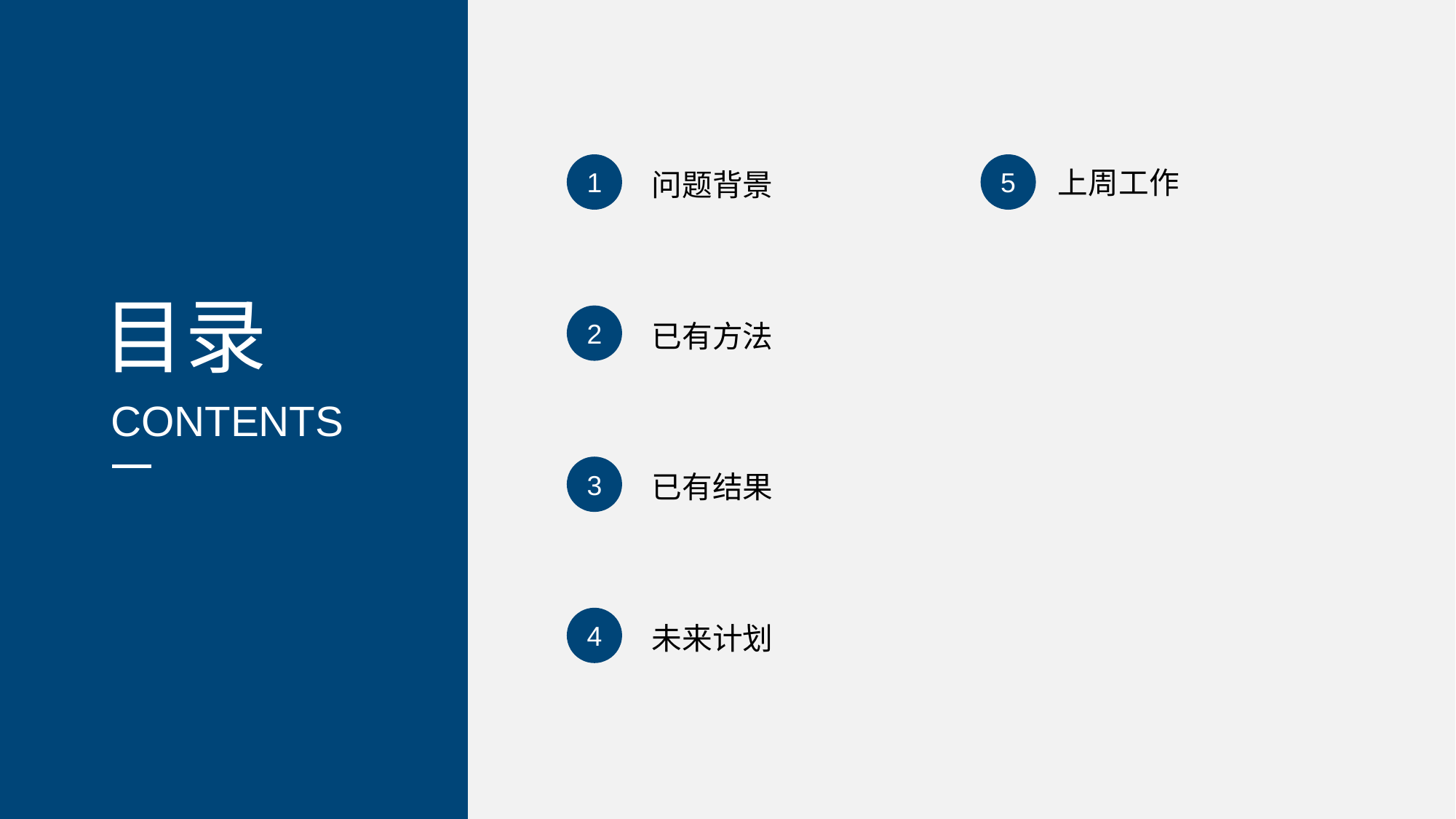

5
1
2
3
4
上周工作
问题背景
已有方法
已有结果
未来计划
目录
CONTENTS